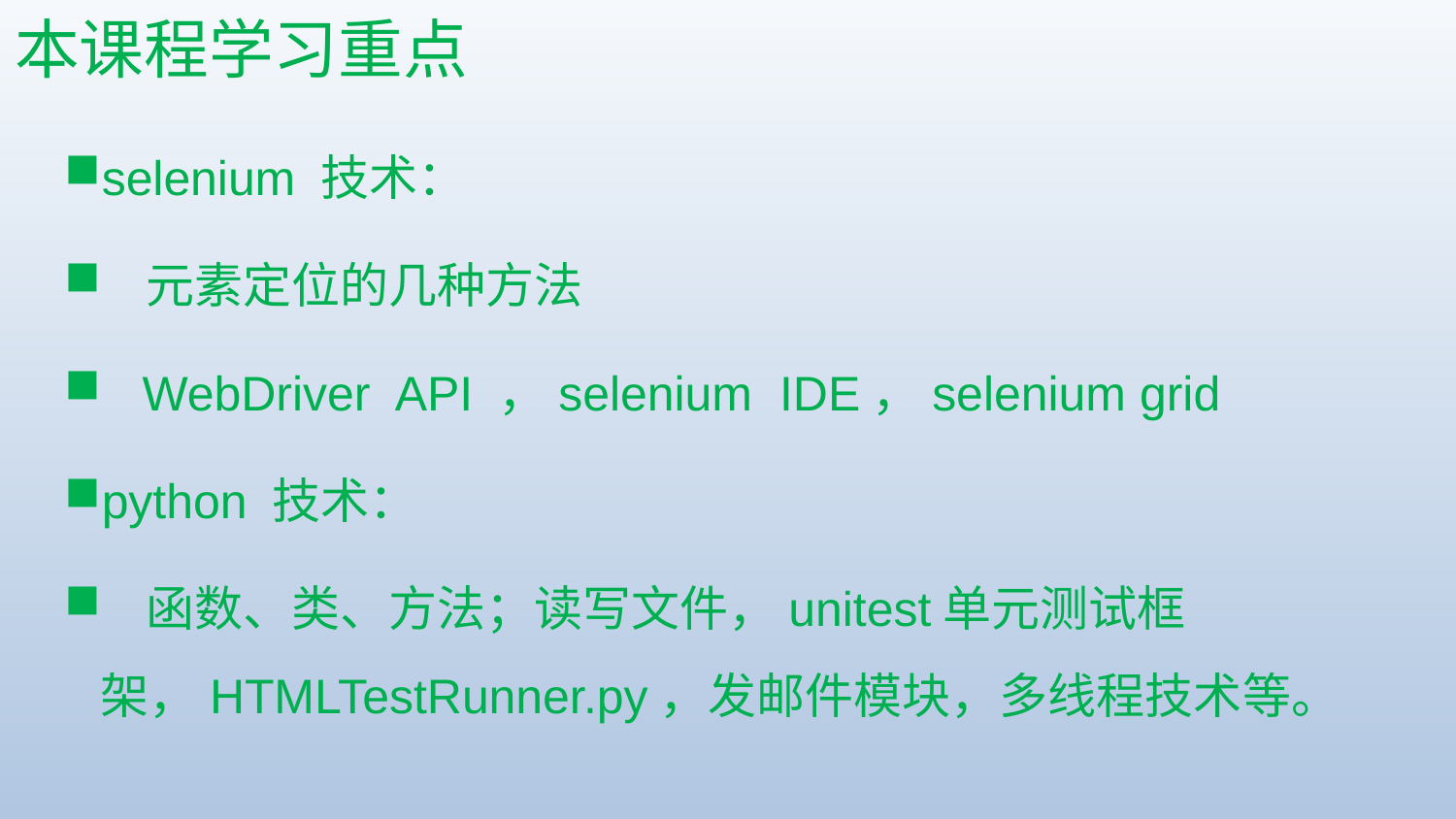

# 本课程学习重点
selenium 技术：
   元素定位的几种方法
   WebDriver  API ，selenium  IDE，selenium grid
python 技术：
   函数、类、方法；读写文件，unitest单元测试框架，HTMLTestRunner.py，发邮件模块，多线程技术等。